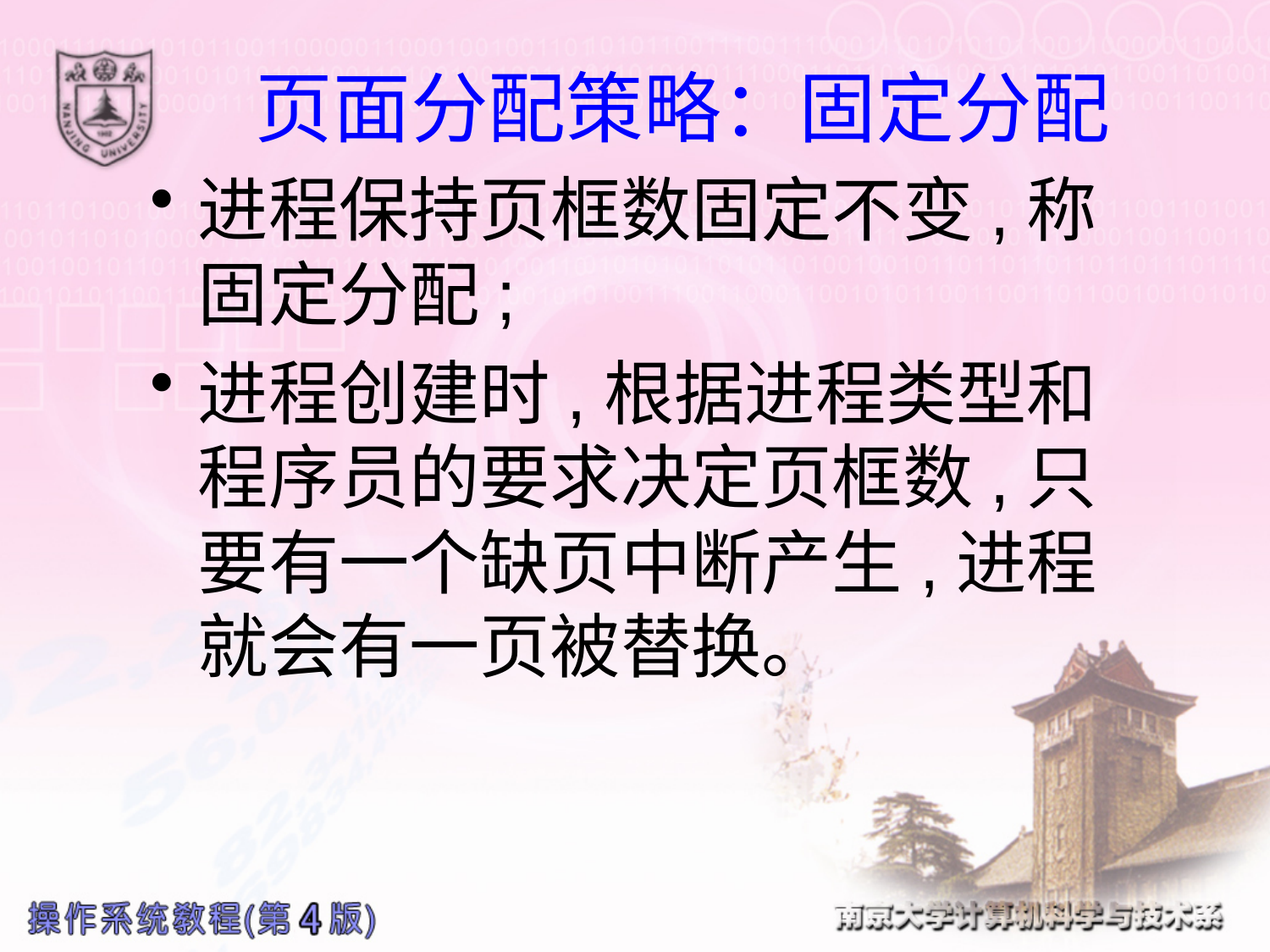

# 页面分配策略：固定分配
进程保持页框数固定不变,称固定分配;
进程创建时,根据进程类型和程序员的要求决定页框数,只要有一个缺页中断产生,进程就会有一页被替换。